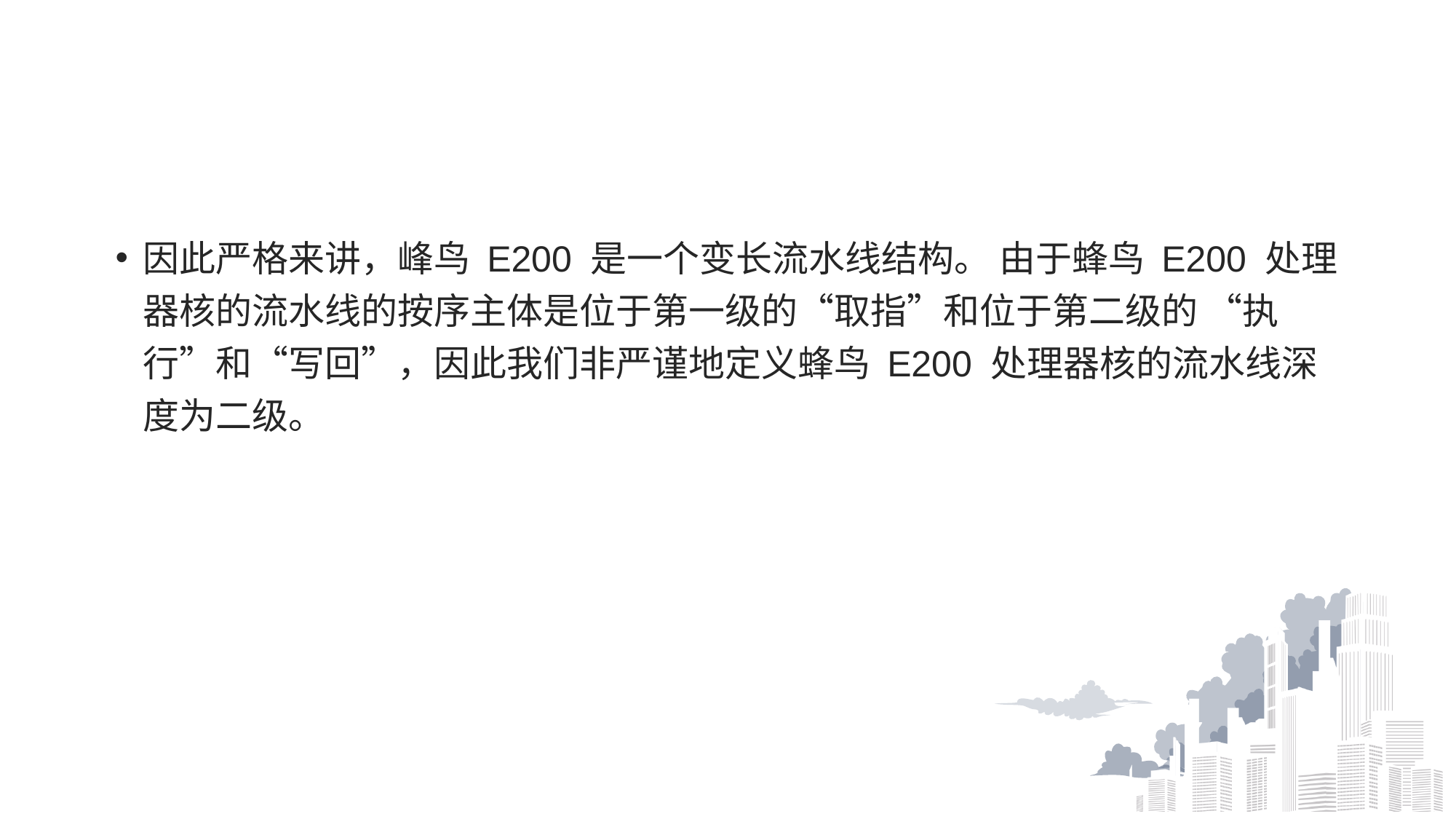

因此严格来讲，峰鸟 E200 是一个变长流水线结构。 由于蜂鸟 E200 处理器核的流水线的按序主体是位于第一级的“取指”和位于第二级的 “执行”和“写回”，因此我们非严谨地定义蜂鸟 E200 处理器核的流水线深度为二级。